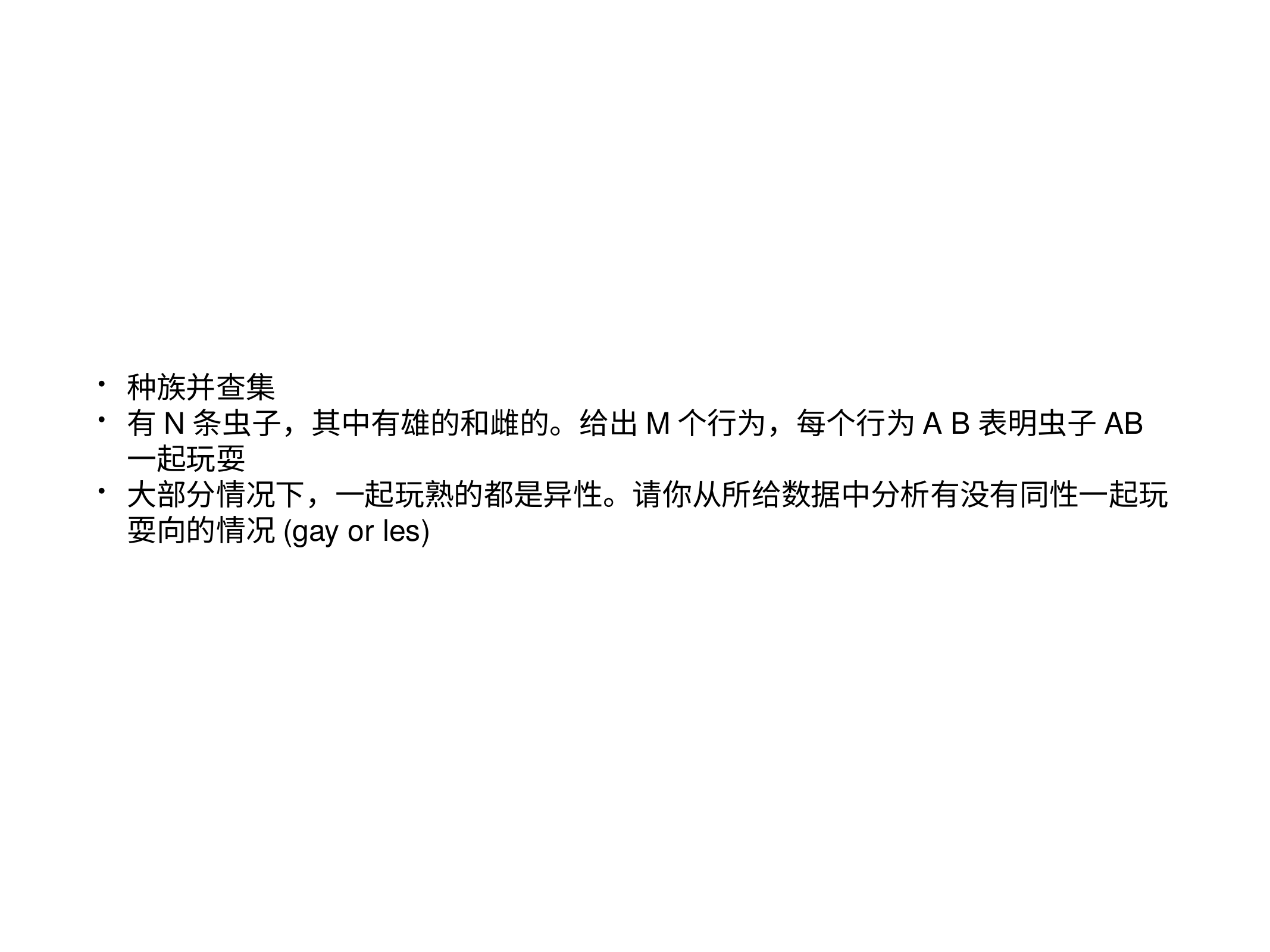

种族并查集
有N条虫子，其中有雄的和雌的。给出M个行为，每个行为A B表明虫子AB一起玩耍
大部分情况下，一起玩熟的都是异性。请你从所给数据中分析有没有同性一起玩耍向的情况(gay or les)